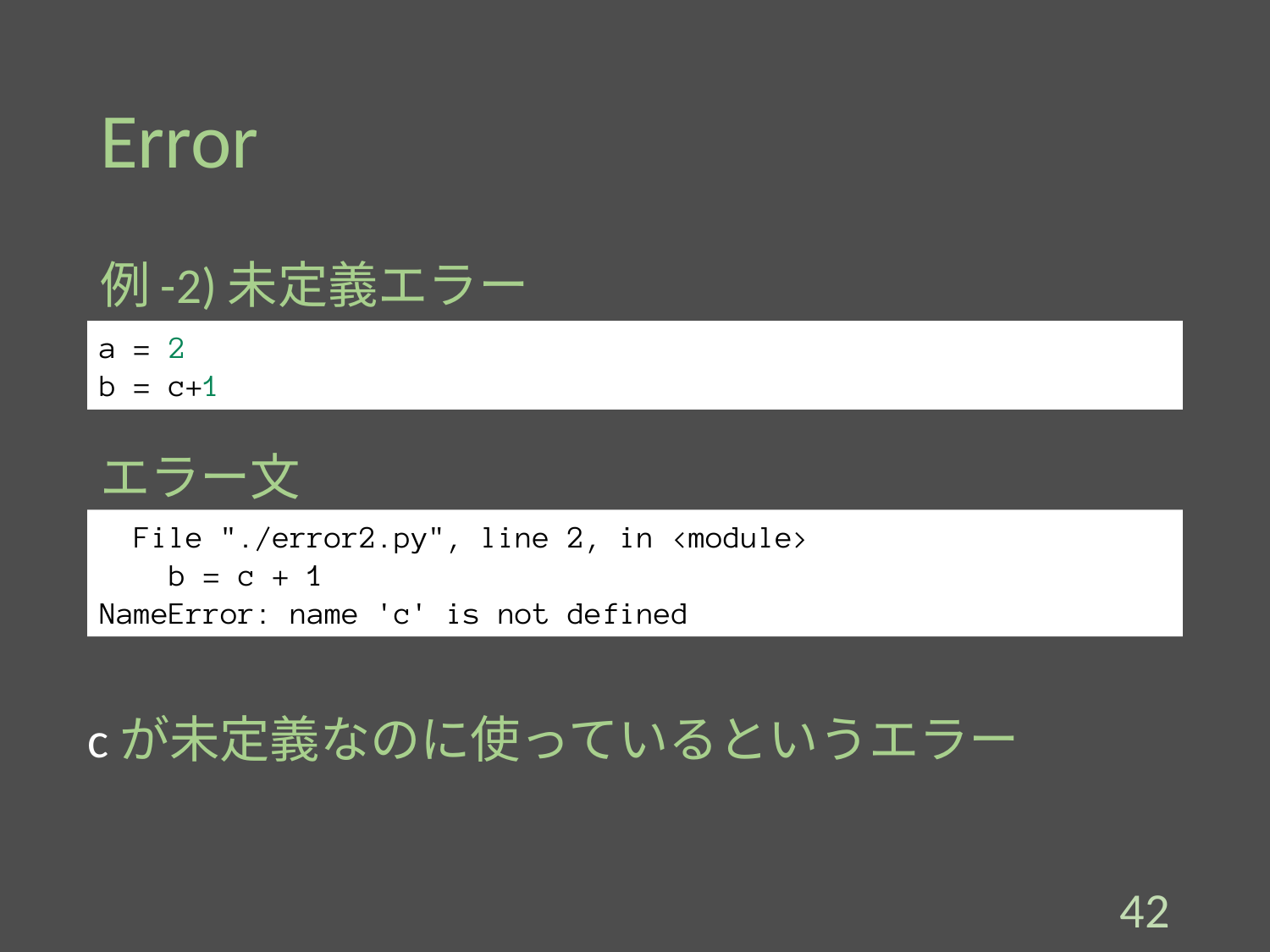

# Error
例-2)未定義エラー

a = 2
b = c+1
エラー文
  File "./error2.py", line 2, in <module>
    b = c + 1
NameError: name 'c' is not defined
cが未定義なのに使っているというエラー
42